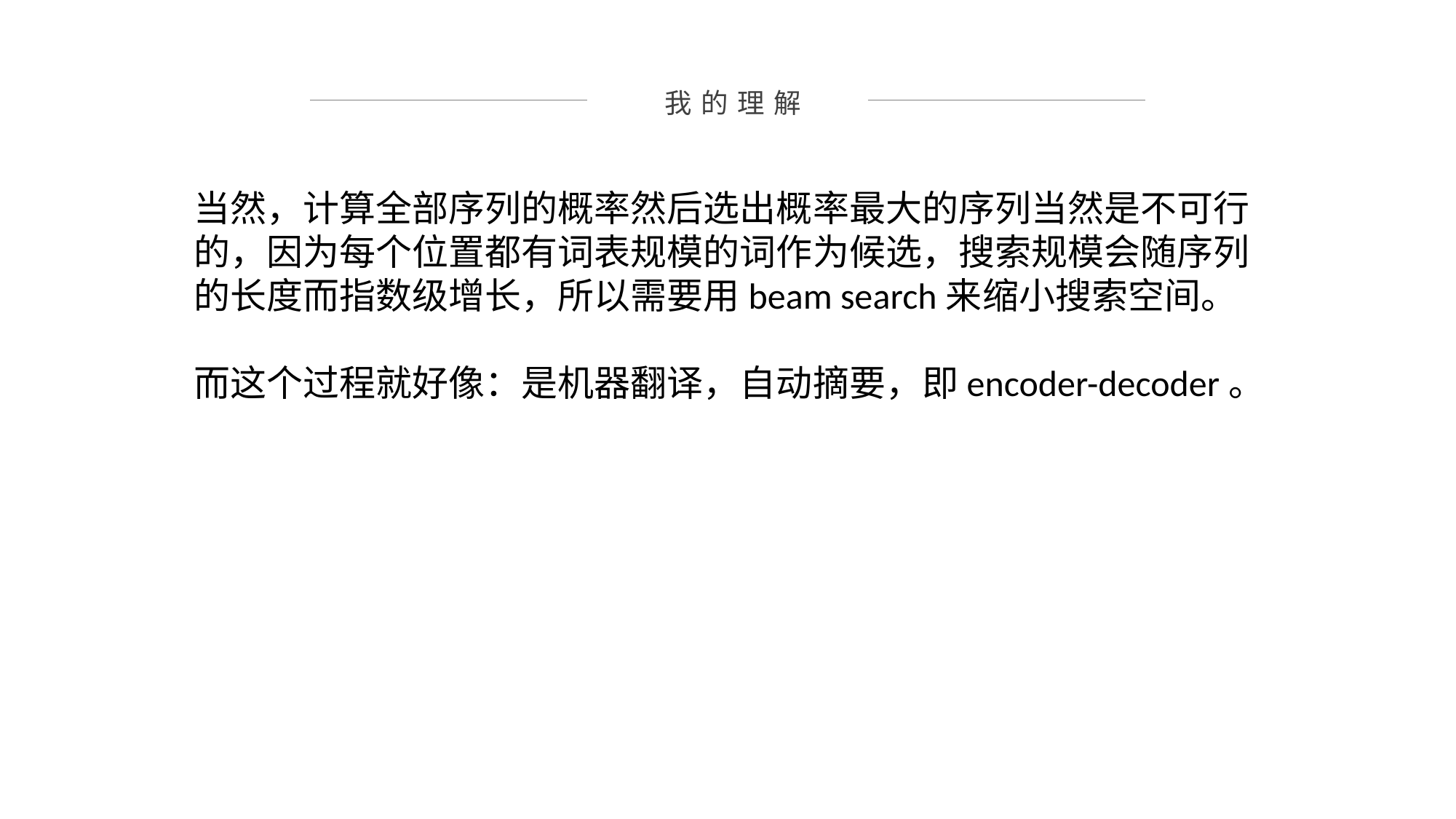

我的理解
当然，计算全部序列的概率然后选出概率最大的序列当然是不可行的，因为每个位置都有词表规模的词作为候选，搜索规模会随序列的长度而指数级增长，所以需要用beam search来缩小搜索空间。

而这个过程就好像：是机器翻译，自动摘要，即encoder-decoder。